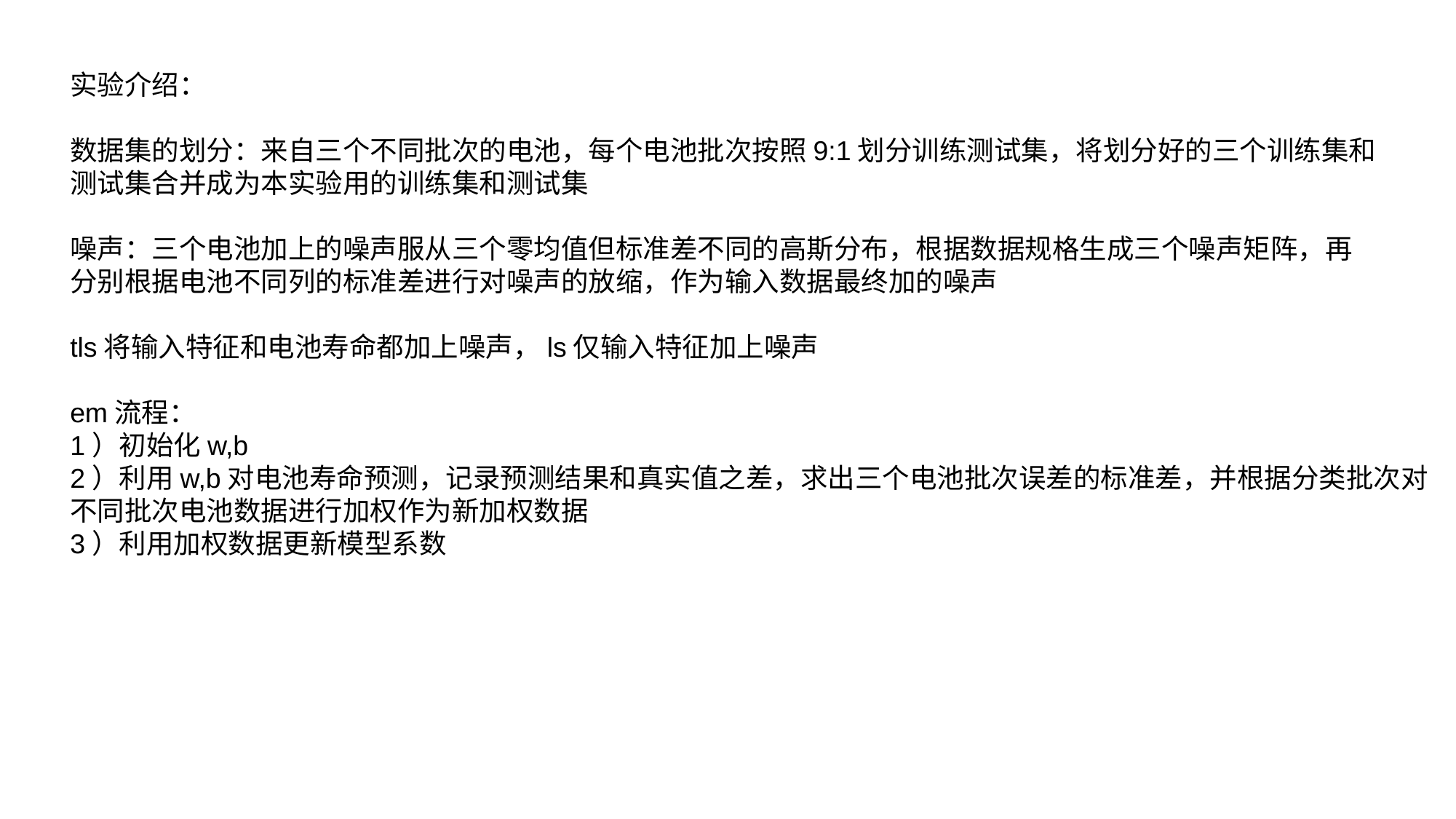

实验介绍：

数据集的划分：来自三个不同批次的电池，每个电池批次按照9:1划分训练测试集，将划分好的三个训练集和
测试集合并成为本实验用的训练集和测试集

噪声：三个电池加上的噪声服从三个零均值但标准差不同的高斯分布，根据数据规格生成三个噪声矩阵，再
分别根据电池不同列的标准差进行对噪声的放缩，作为输入数据最终加的噪声

tls将输入特征和电池寿命都加上噪声，ls仅输入特征加上噪声

em流程：
1）初始化w,b
2）利用w,b对电池寿命预测，记录预测结果和真实值之差，求出三个电池批次误差的标准差，并根据分类批次对
不同批次电池数据进行加权作为新加权数据
3）利用加权数据更新模型系数